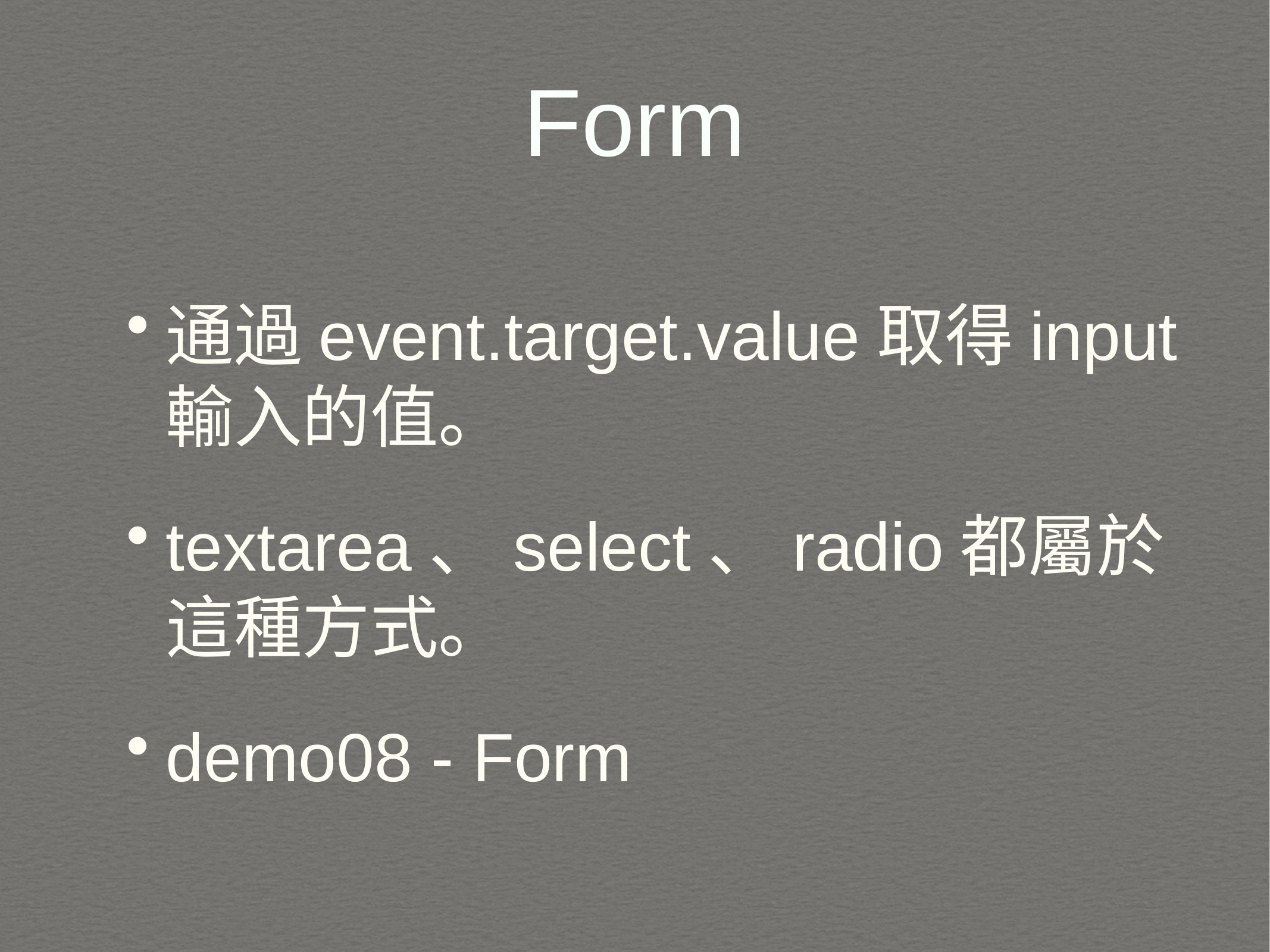

# Form
通過event.target.value取得input輸入的值。
textarea、select、radio都屬於這種方式。
demo08 - Form